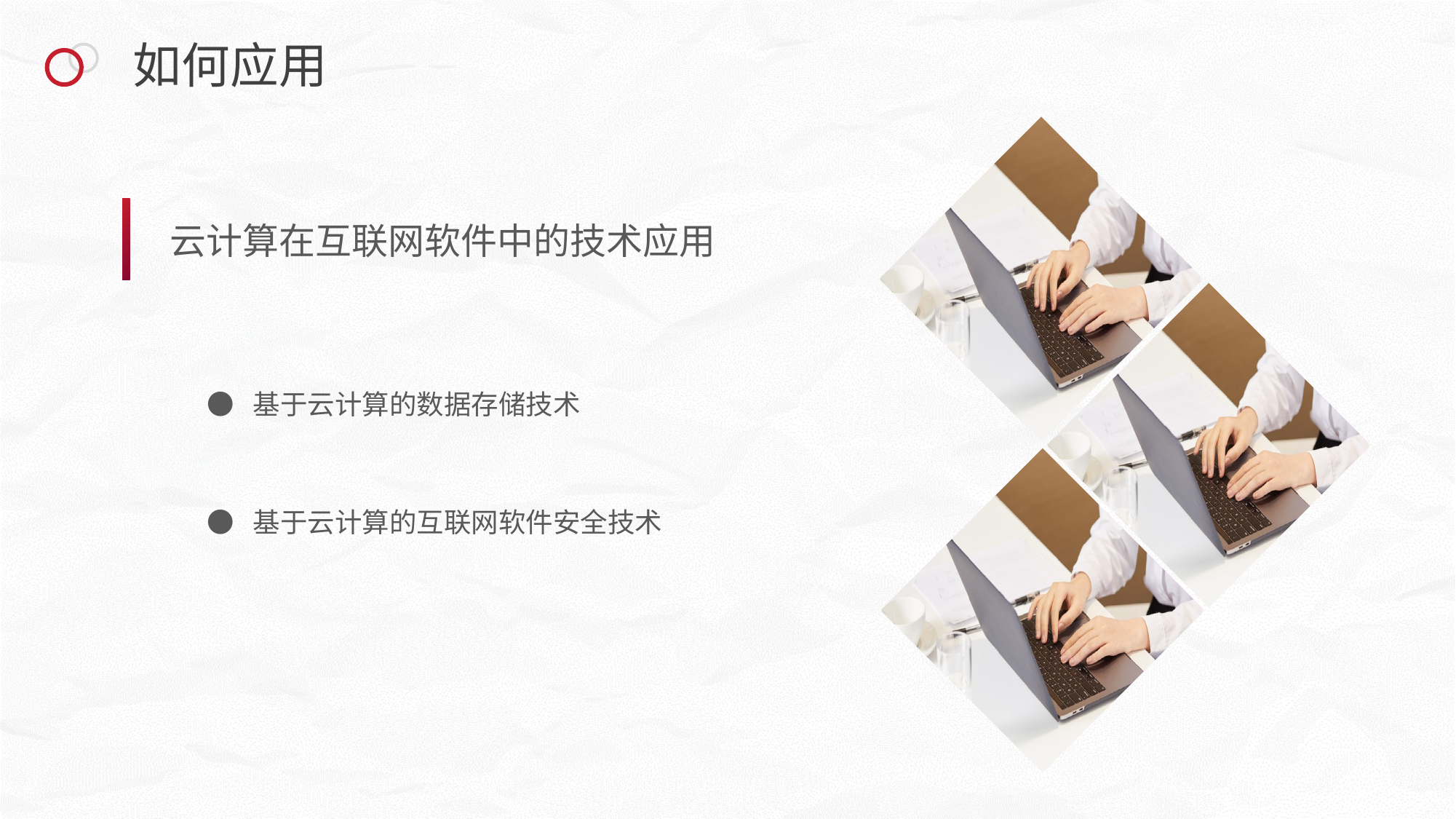

如何应用

云计算在互联网软件中的技术应用
      ●  基于云计算的数据存储技术

      ●  基于云计算的互联网软件安全技术